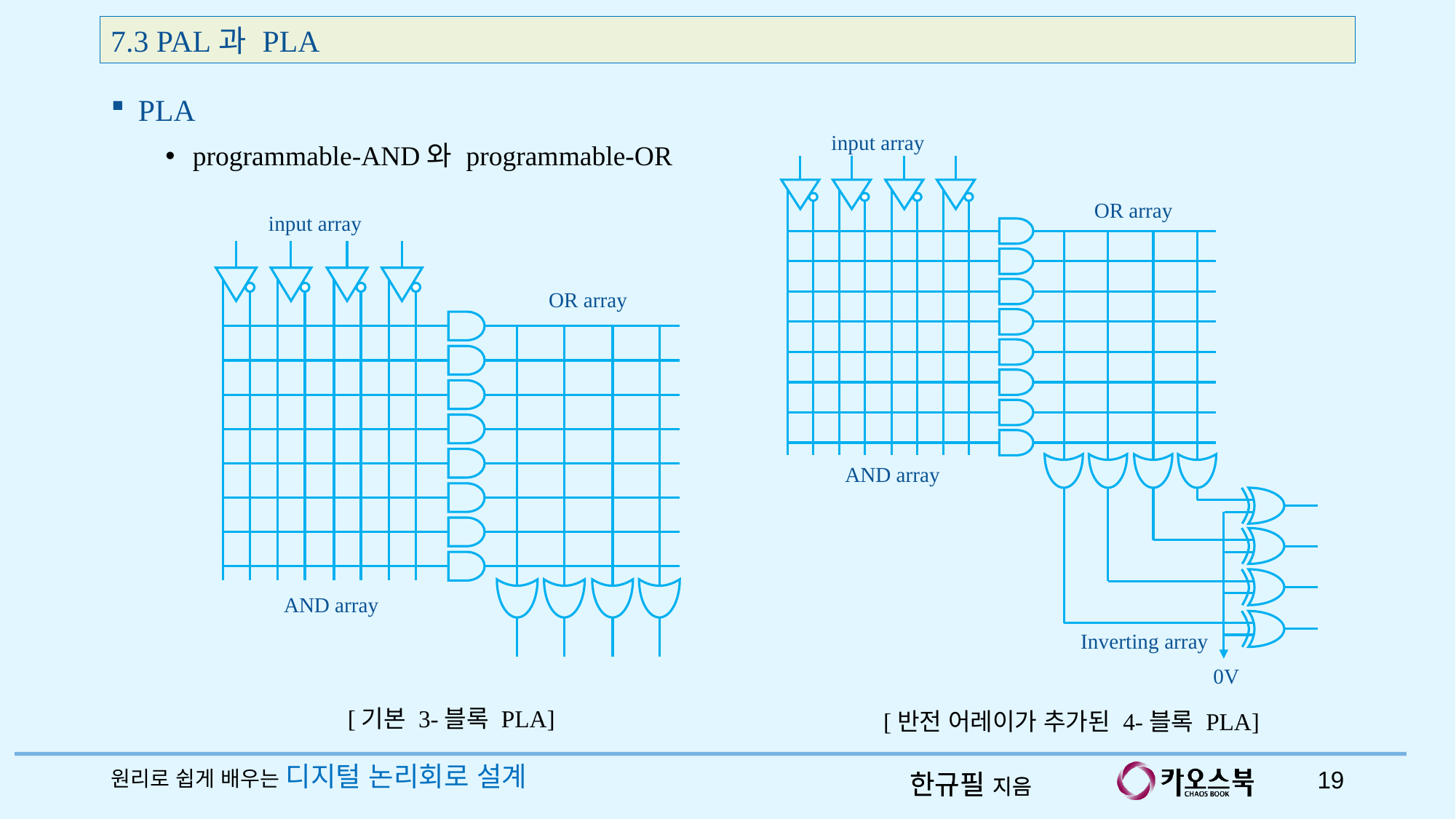

7.3 PAL과 PLA
PLA
input array

OR array

AND array

Inverting array
0V
programmable-AND와 programmable-OR
input array

OR array

AND array
[기본 3-블록 PLA]
[반전 어레이가 추가된 4-블록 PLA]
원리로 쉽게 배우는 디지털 논리회로 설계
19